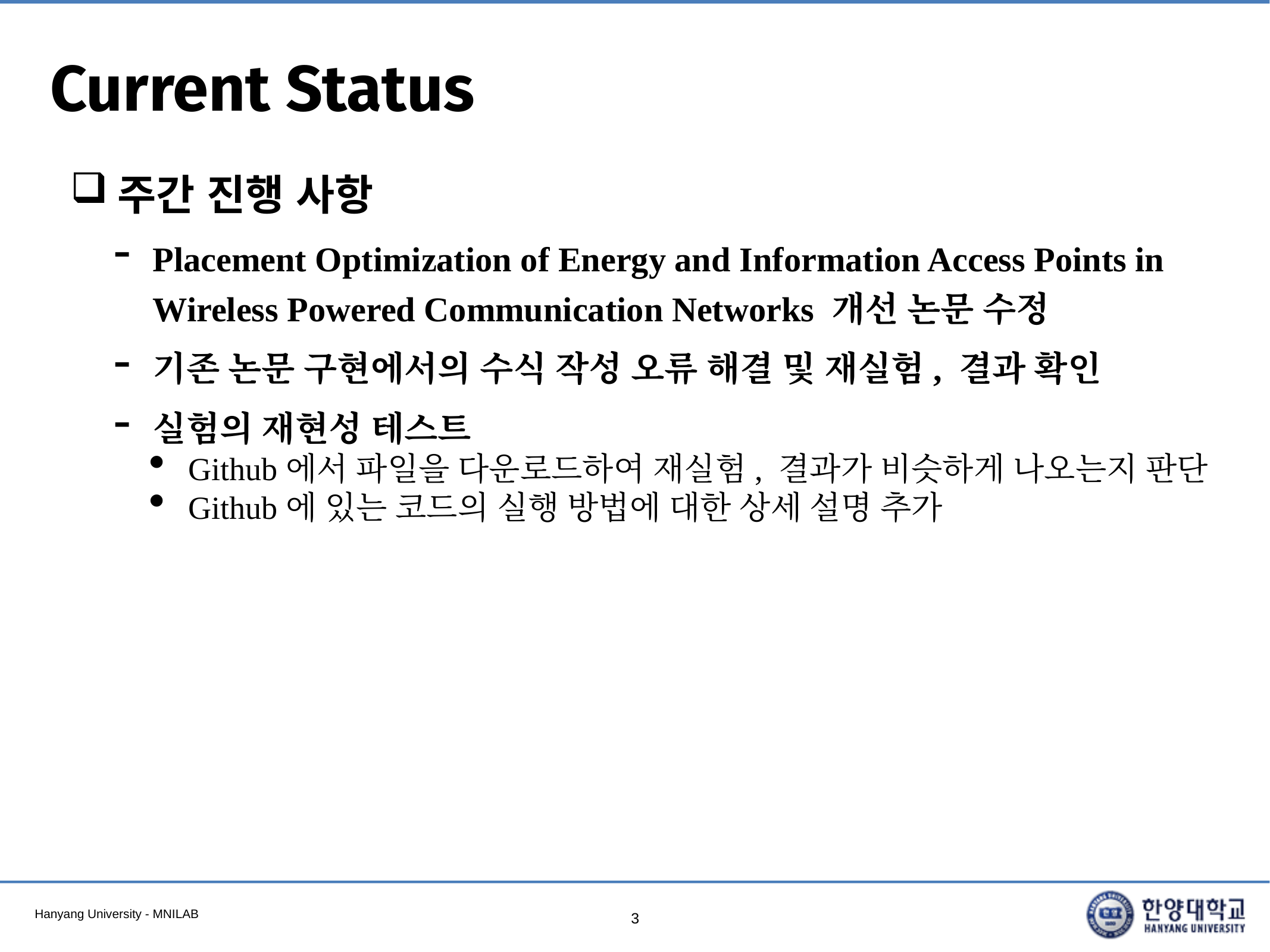

# Current Status
주간 진행 사항
Placement Optimization of Energy and Information Access Points in Wireless Powered Communication Networks 개선 논문 수정
기존 논문 구현에서의 수식 작성 오류 해결 및 재실험, 결과 확인
실험의 재현성 테스트
Github에서 파일을 다운로드하여 재실험, 결과가 비슷하게 나오는지 판단
Github에 있는 코드의 실행 방법에 대한 상세 설명 추가
3